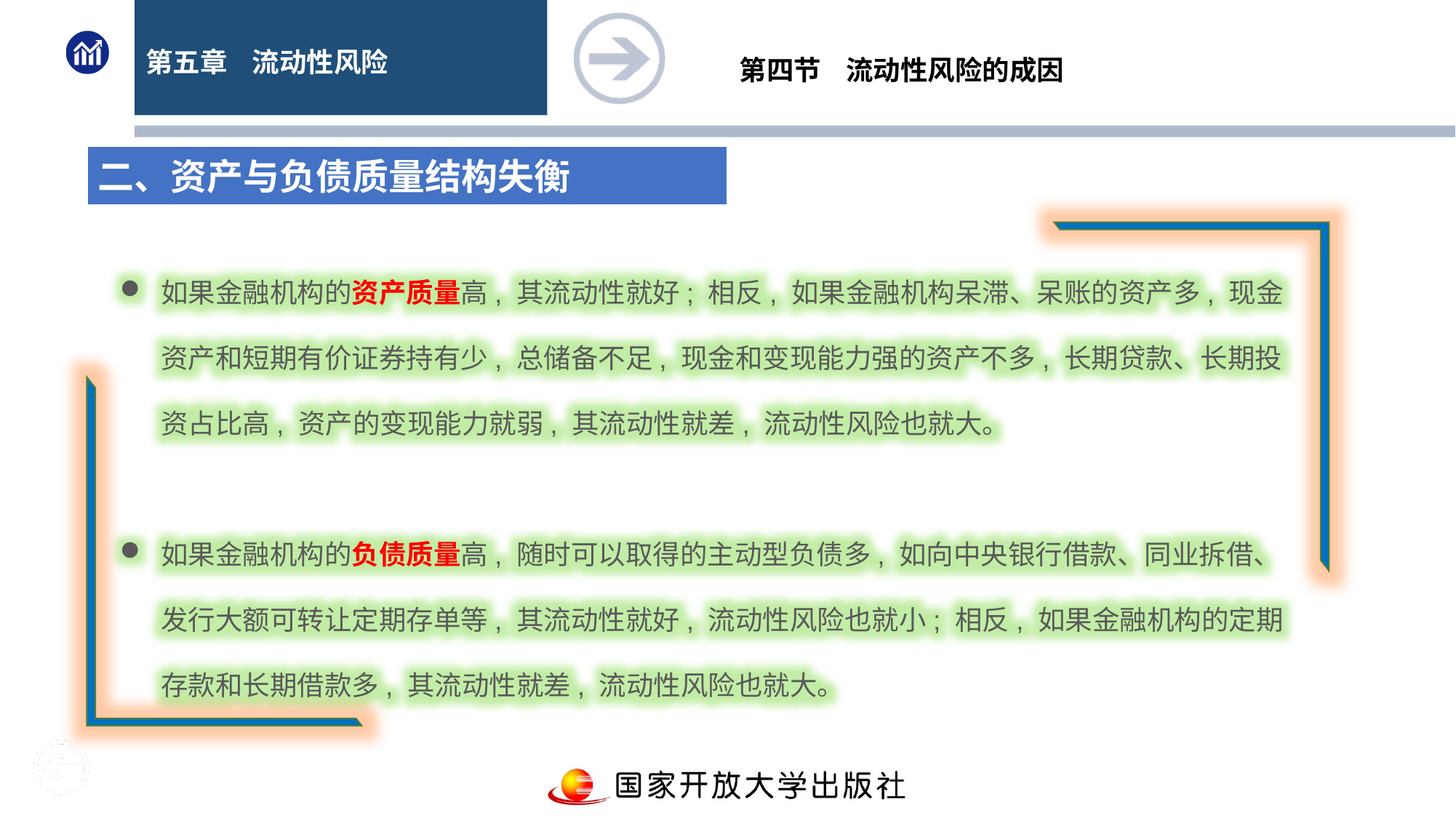

第四节    流动性风险的成因
第五章    流动性风险
二、资产与负债质量结构失衡
如果金融机构的资产质量高, 其流动性就好; 相反, 如果金融机构呆滞、呆账的资产多, 现金资产和短期有价证券持有少, 总储备不足, 现金和变现能力强的资产不多, 长期贷款、长期投资占比高, 资产的变现能力就弱, 其流动性就差, 流动性风险也就大。

如果金融机构的负债质量高, 随时可以取得的主动型负债多, 如向中央银行借款、同业拆借、发行大额可转让定期存单等, 其流动性就好, 流动性风险也就小; 相反, 如果金融机构的定期存款和长期借款多, 其流动性就差, 流动性风险也就大。